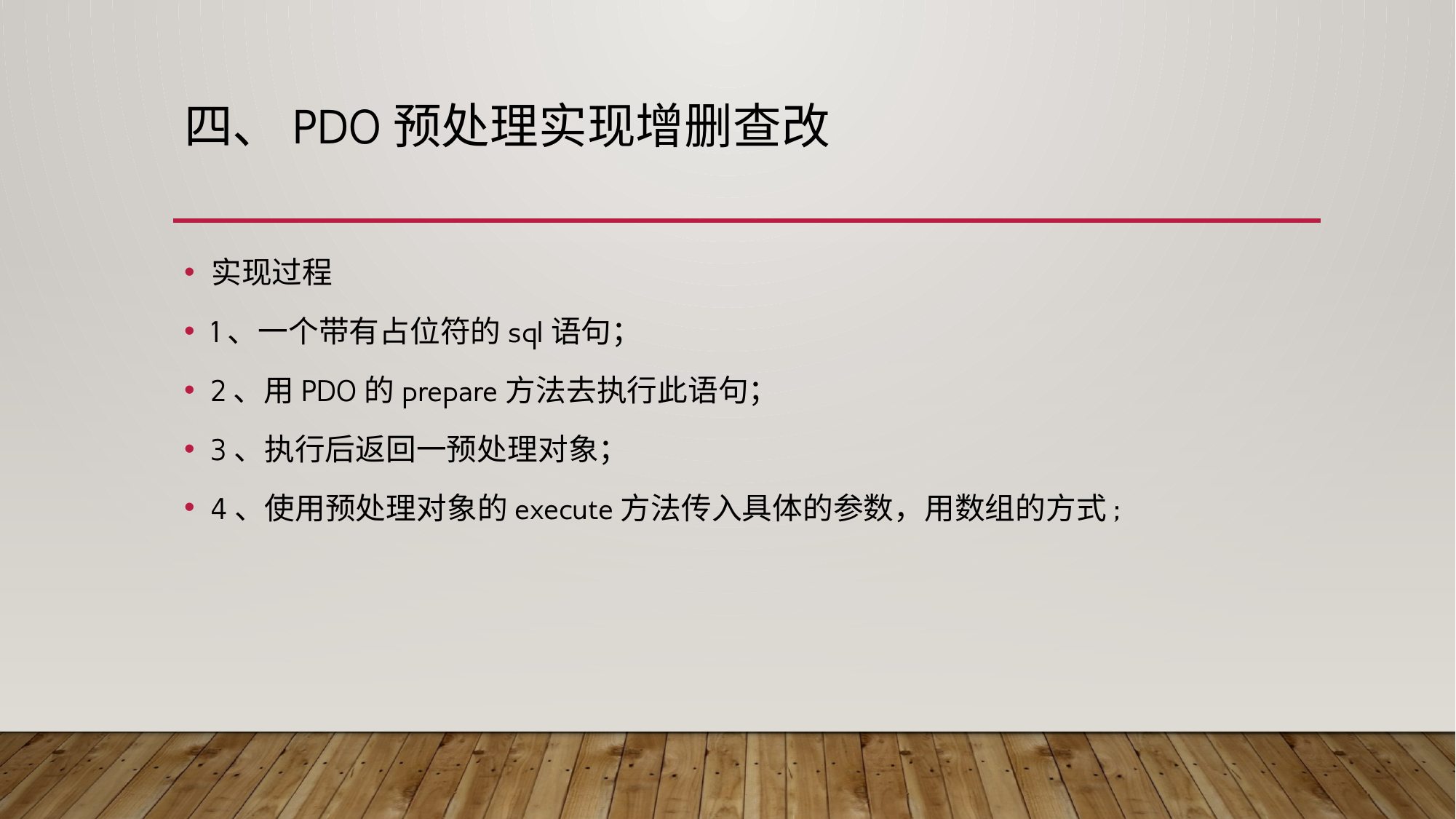

# 四、pdo预处理实现增删查改
实现过程
1、一个带有占位符的sql语句；
2、用PDO的prepare方法去执行此语句；
3、执行后返回一预处理对象；
4、使用预处理对象的execute方法传入具体的参数，用数组的方式;